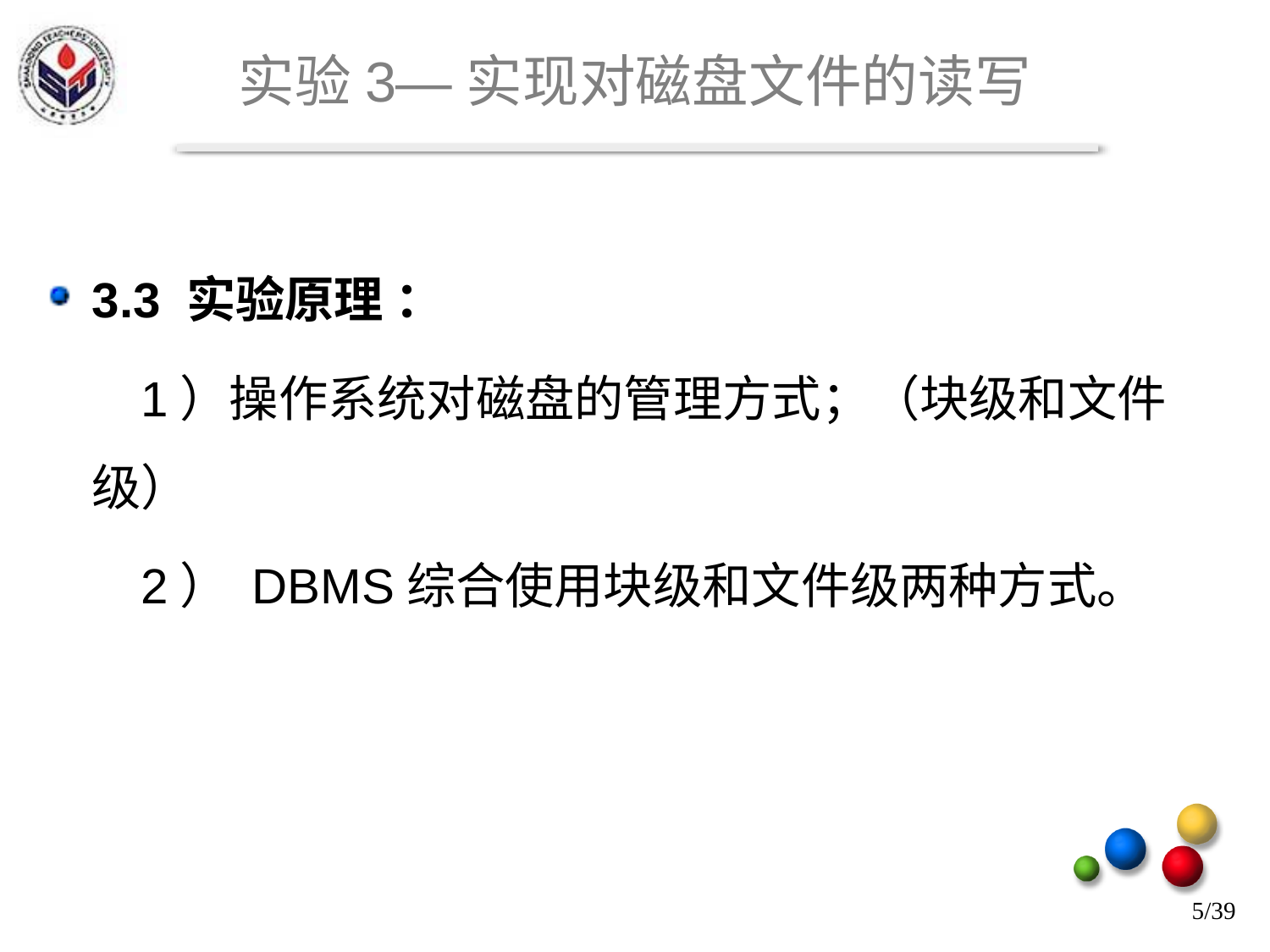

# 实验3—实现对磁盘文件的读写
3.3 实验原理 ：
       1）操作系统对磁盘的管理方式；（块级和文件级）
       2） DBMS综合使用块级和文件级两种方式。

5/39